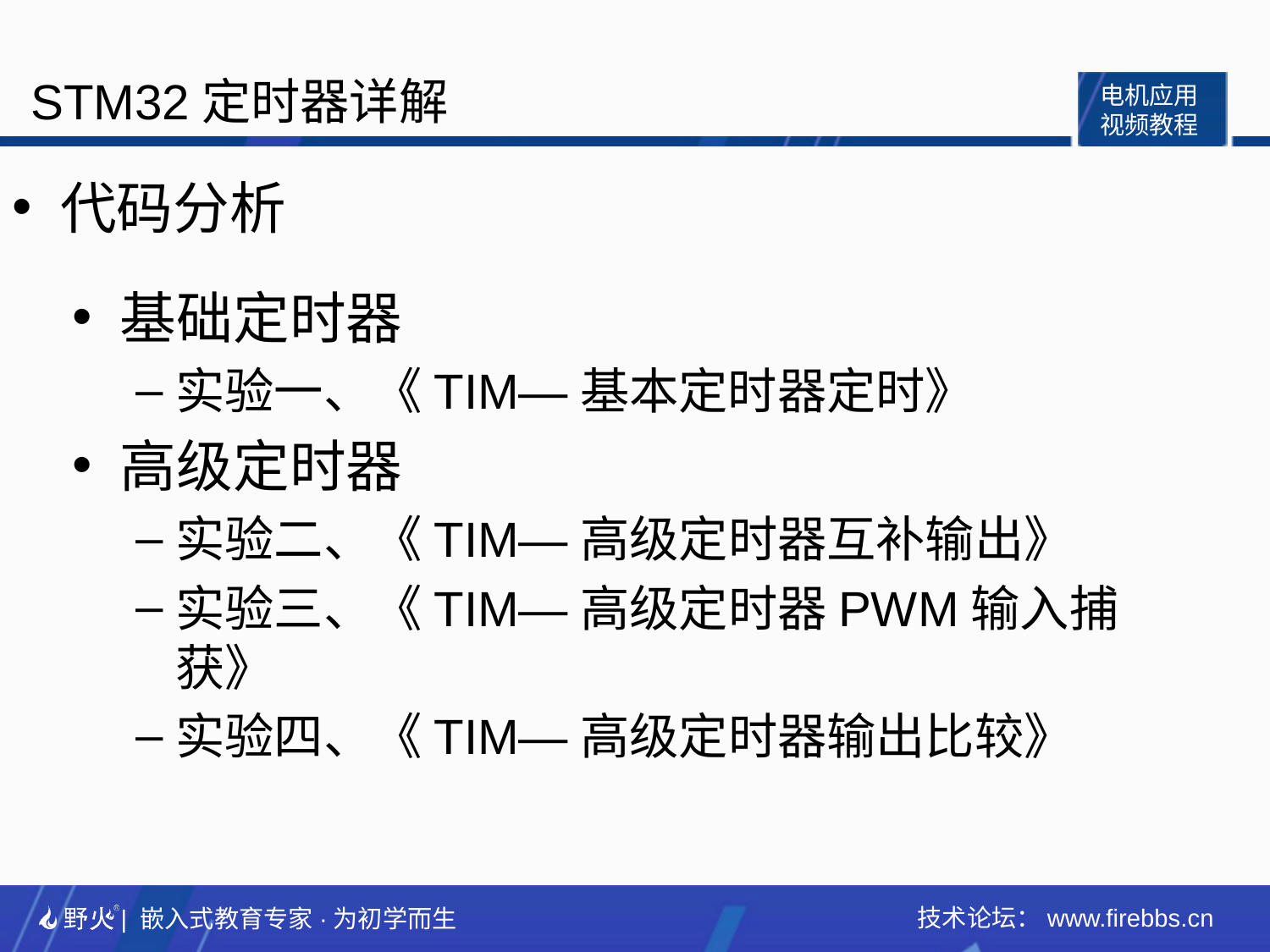

代码分析
基础定时器
实验一、《TIM—基本定时器定时》
高级定时器
实验二、《TIM—高级定时器互补输出》
实验三、《TIM—高级定时器PWM输入捕获》
实验四、《TIM—高级定时器输出比较》